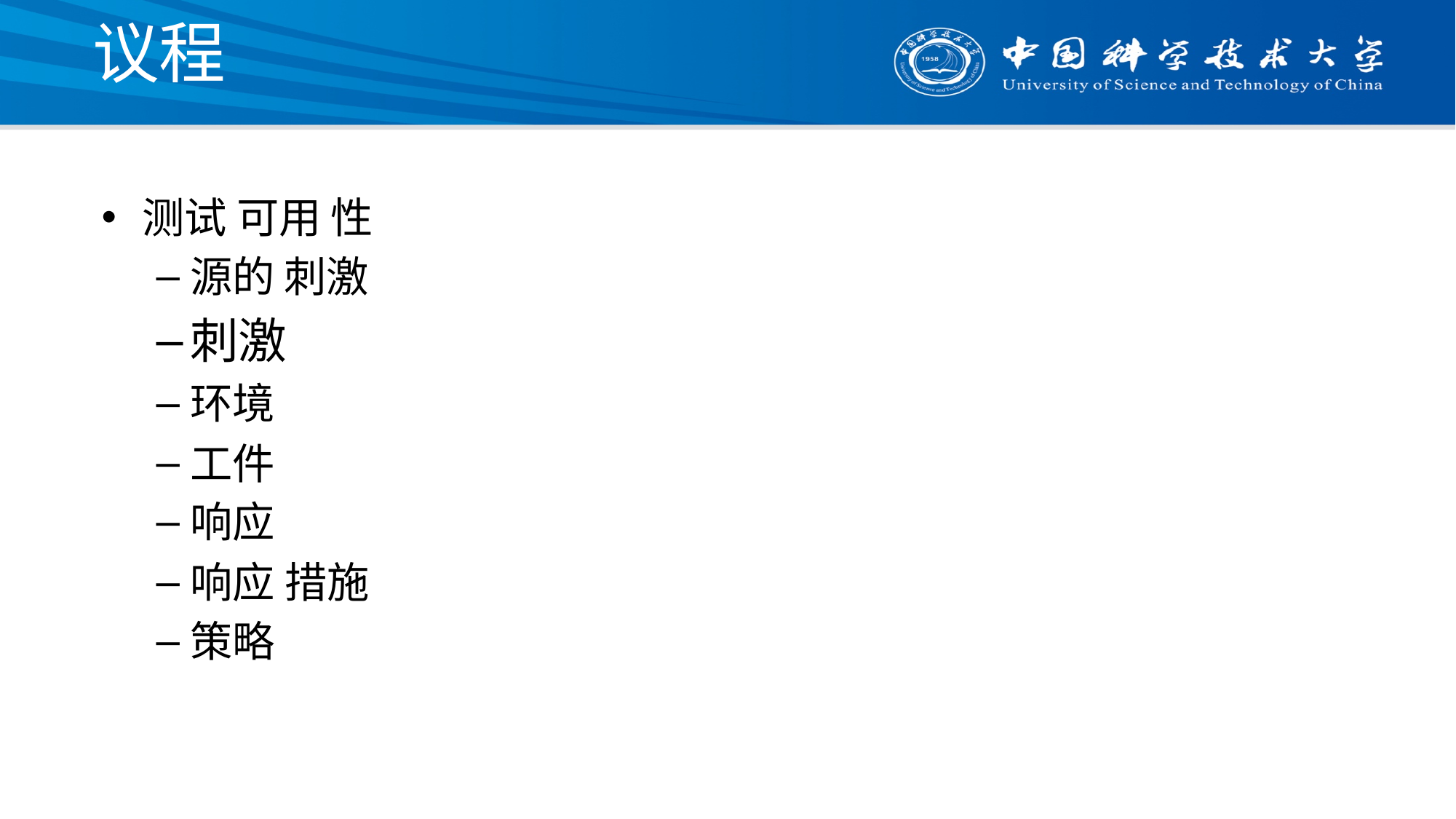

# 议程
测试 可用 性
源的 刺激
刺激
环境
工件
响应
响应 措施
策略